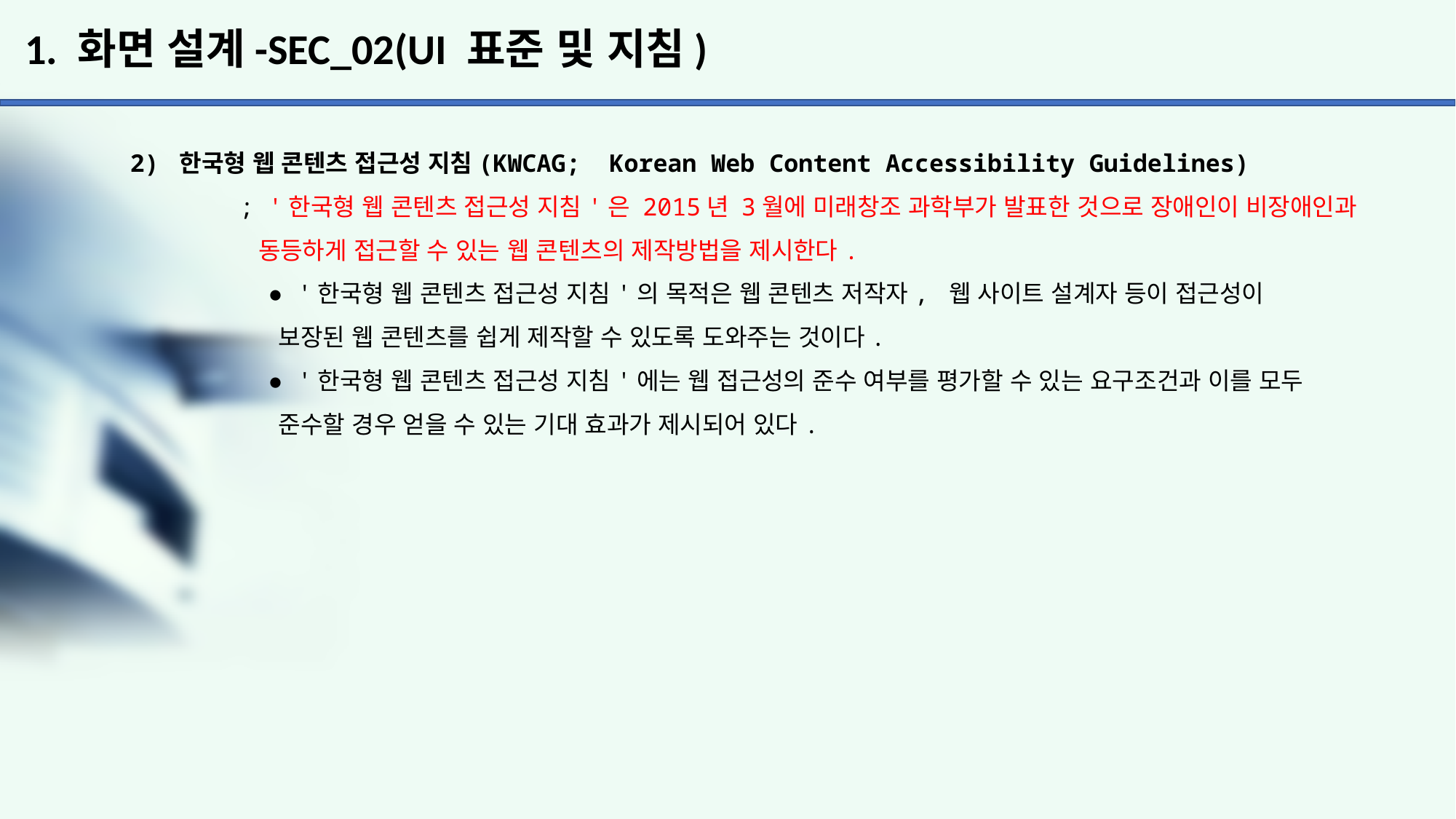

# 1. 화면 설계-SEC_02(UI 표준 및 지침)
2) 한국형 웹 콘텐츠 접근성 지침(KWCAG;  Korean Web Content Accessibility Guidelines)
	; '한국형 웹 콘텐츠 접근성 지침'은 2015년 3월에 미래창조 과학부가 발표한 것으로 장애인이 비장애인과
	  동등하게 접근할 수 있는 웹 콘텐츠의 제작방법을 제시한다.
	  ● '한국형 웹 콘텐츠 접근성 지침'의 목적은 웹 콘텐츠 저작자, 웹 사이트 설계자 등이 접근성이
	     보장된 웹 콘텐츠를 쉽게 제작할 수 있도록 도와주는 것이다.
	  ● '한국형 웹 콘텐츠 접근성 지침'에는 웹 접근성의 준수 여부를 평가할 수 있는 요구조건과 이를 모두
	     준수할 경우 얻을 수 있는 기대 효과가 제시되어 있다.